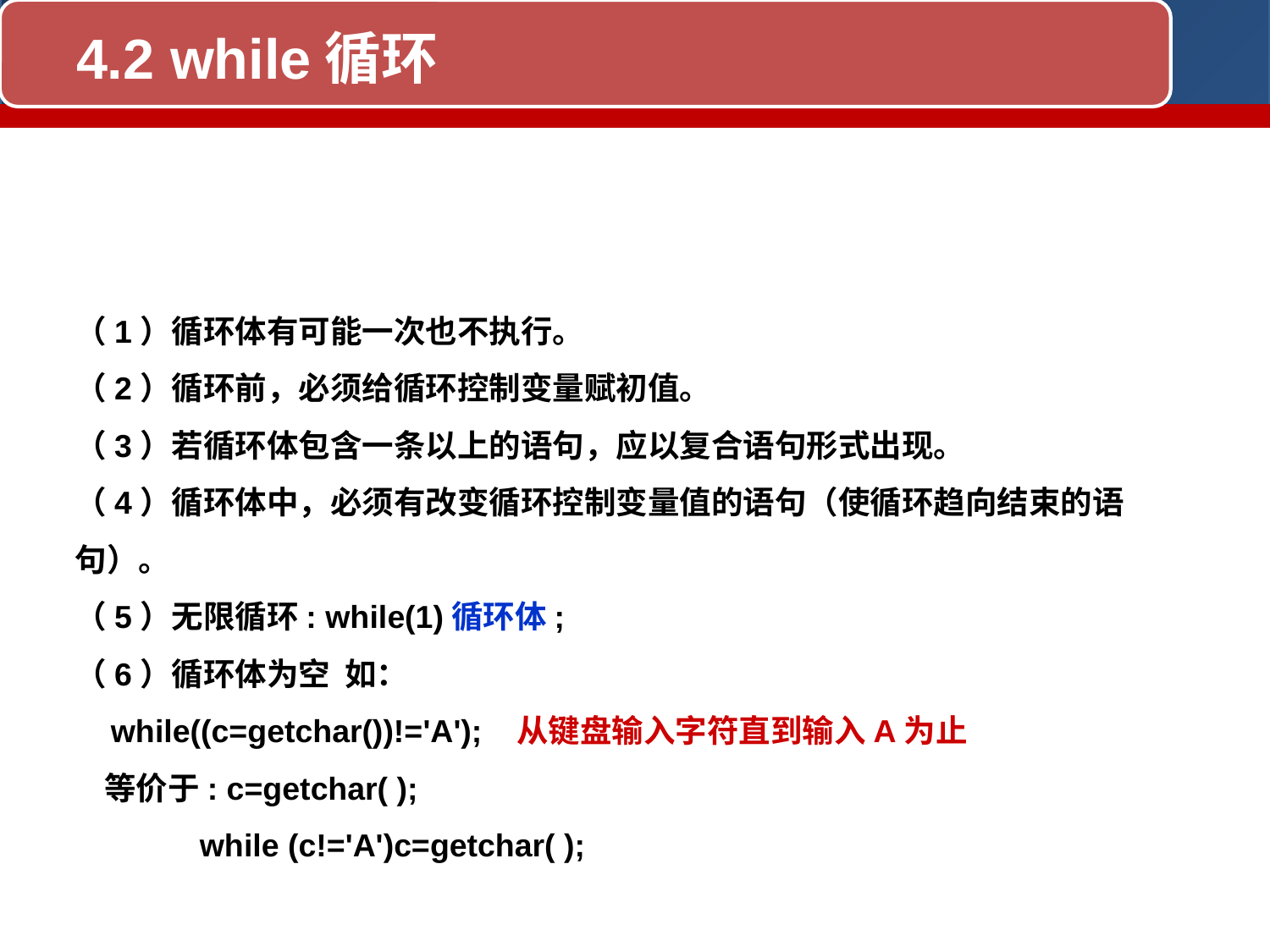

4.2 while循环
注意：
（1）循环体有可能一次也不执行。
（2）循环前，必须给循环控制变量赋初值。
（3）若循环体包含一条以上的语句，应以复合语句形式出现。
（4）循环体中，必须有改变循环控制变量值的语句（使循环趋向结束的语句）。
（5）无限循环: while(1)循环体;
（6）循环体为空  如：
    while((c=getchar())!='A');   从键盘输入字符直到输入A为止
   等价于: c=getchar( );
              while (c!='A')c=getchar( );